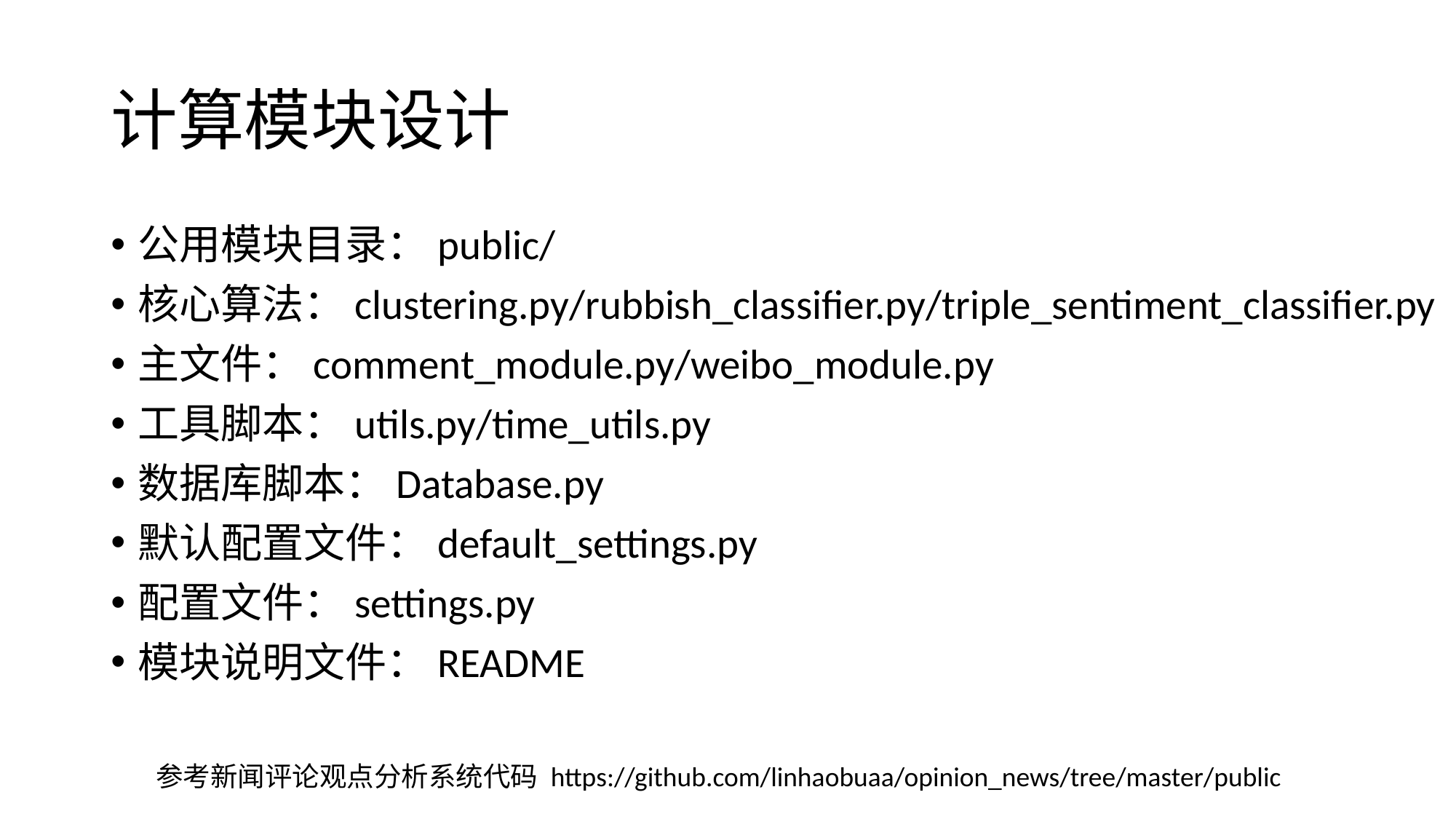

# 计算模块设计
公用模块目录：public/
核心算法：clustering.py/rubbish_classifier.py/triple_sentiment_classifier.py
主文件：comment_module.py/weibo_module.py
工具脚本：utils.py/time_utils.py
数据库脚本：Database.py
默认配置文件：default_settings.py
配置文件：settings.py
模块说明文件：README

参考新闻评论观点分析系统代码 https://github.com/linhaobuaa/opinion_news/tree/master/public